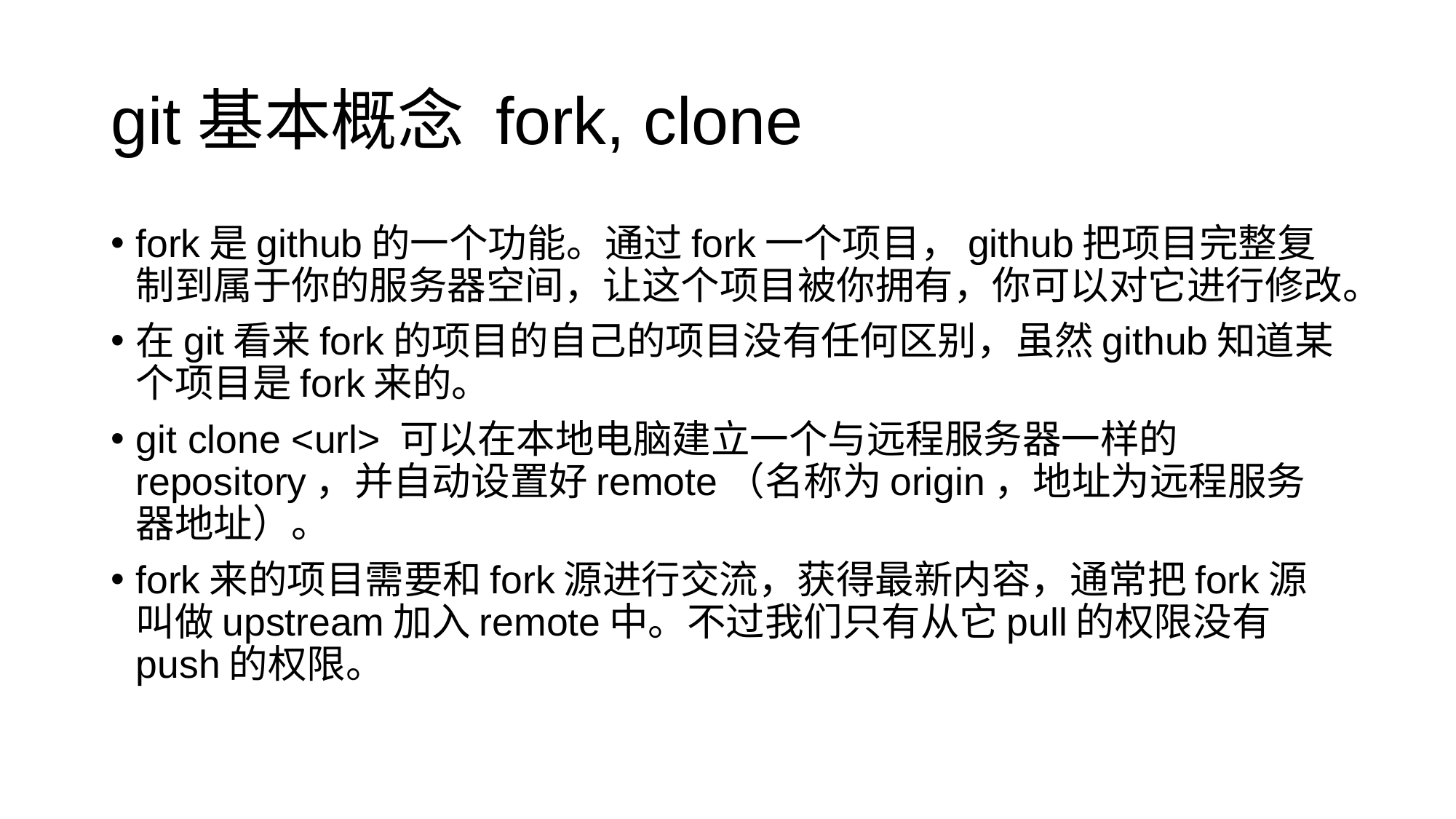

# git基本概念 fork, clone
fork是github的一个功能。通过fork一个项目，github把项目完整复制到属于你的服务器空间，让这个项目被你拥有，你可以对它进行修改。
在git看来fork的项目的自己的项目没有任何区别，虽然github知道某个项目是fork来的。
git clone <url> 可以在本地电脑建立一个与远程服务器一样的repository，并自动设置好remote（名称为origin，地址为远程服务器地址）。
fork来的项目需要和fork源进行交流，获得最新内容，通常把fork源叫做upstream加入remote中。不过我们只有从它pull的权限没有push的权限。